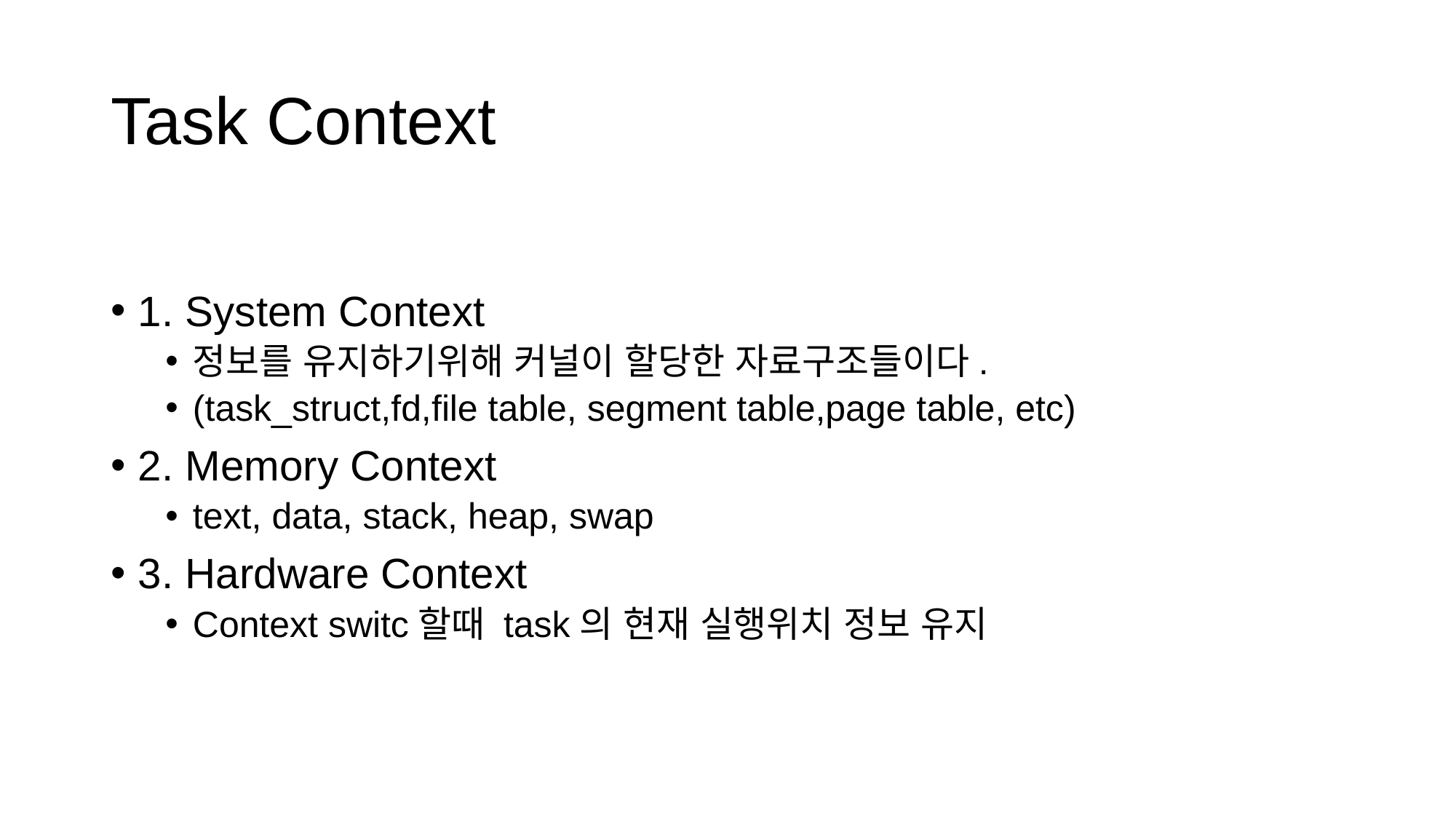

# Task Context

1. System Context
정보를 유지하기위해 커널이 할당한 자료구조들이다.
(task_struct,fd,file table, segment table,page table, etc)
2. Memory Context
text, data, stack, heap, swap
3. Hardware Context
Context switc할때 task의 현재 실행위치 정보 유지